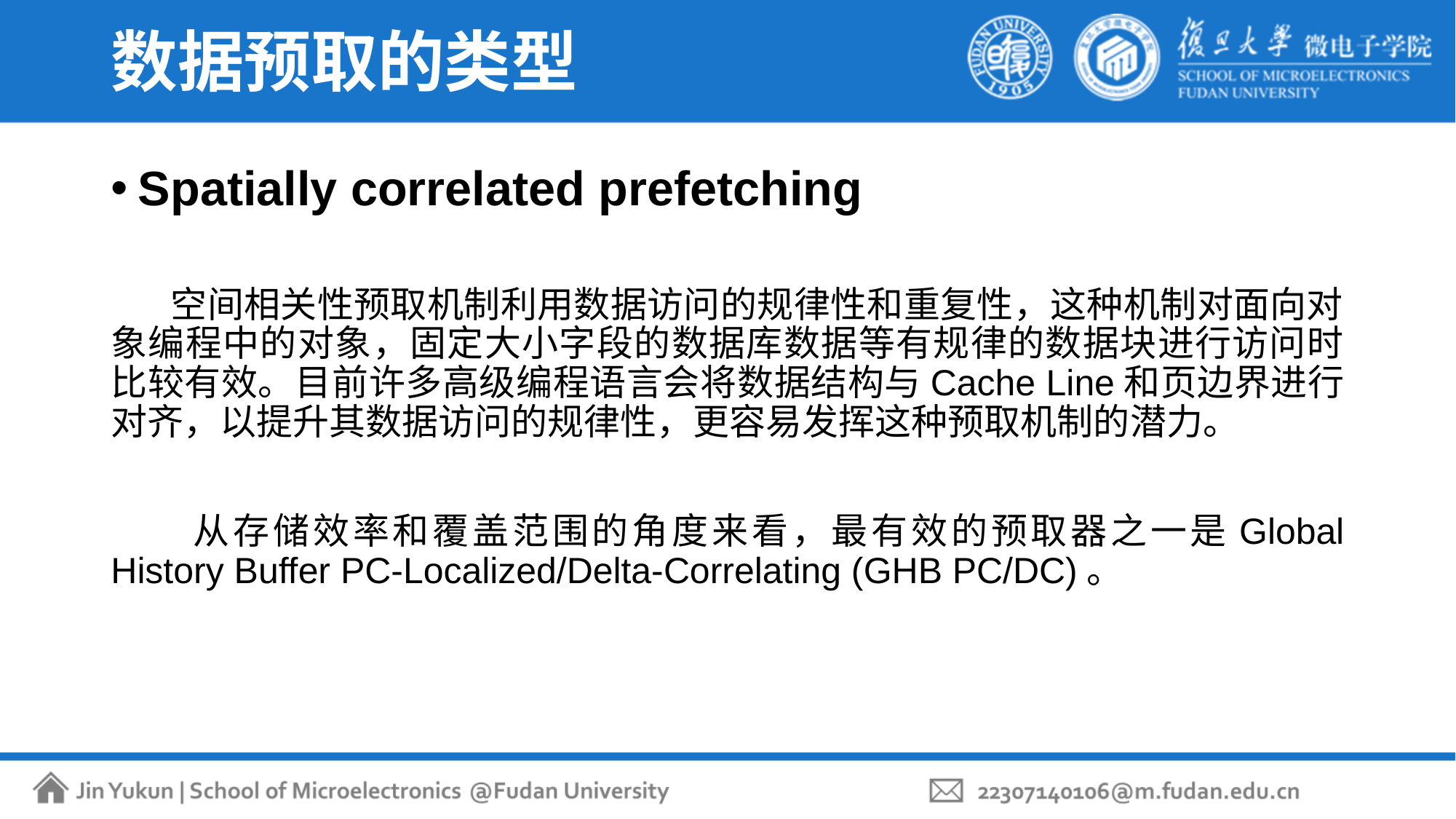

# 数据预取的类型
Spatially correlated prefetching

      空间相关性预取机制利用数据访问的规律性和重复性，这种机制对面向对象编程中的对象，固定大小字段的数据库数据等有规律的数据块进行访问时比较有效。目前许多高级编程语言会将数据结构与Cache Line和页边界进行对齐，以提升其数据访问的规律性，更容易发挥这种预取机制的潜力。

      从存储效率和覆盖范围的角度来看，最有效的预取器之一是Global History Buffer PC-Localized/Delta-Correlating (GHB PC/DC)。